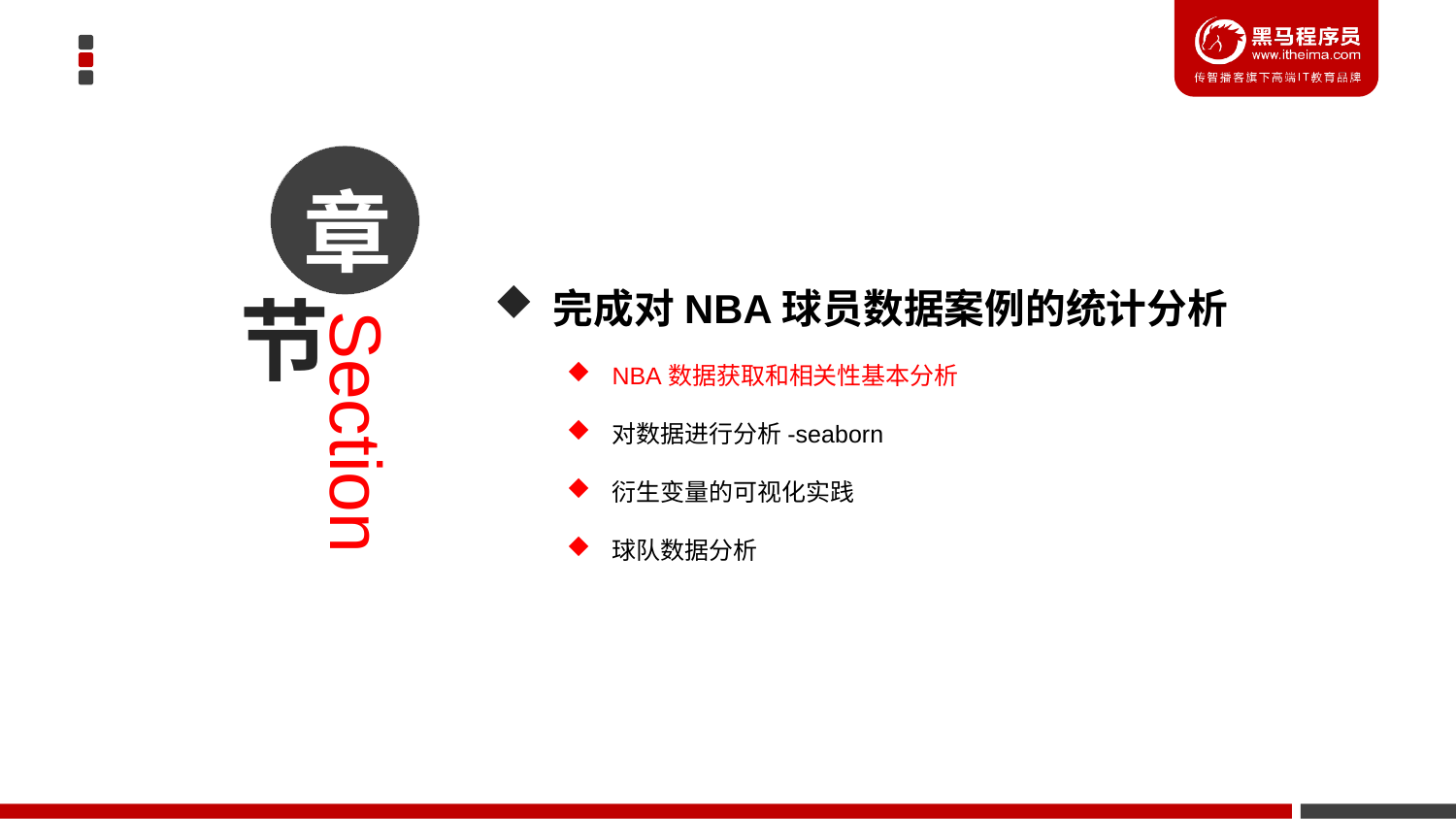

章
 完成对NBA球员数据案例的统计分析
NBA数据获取和相关性基本分析
对数据进行分析-seaborn
衍生变量的可视化实践
球队数据分析
节
Section